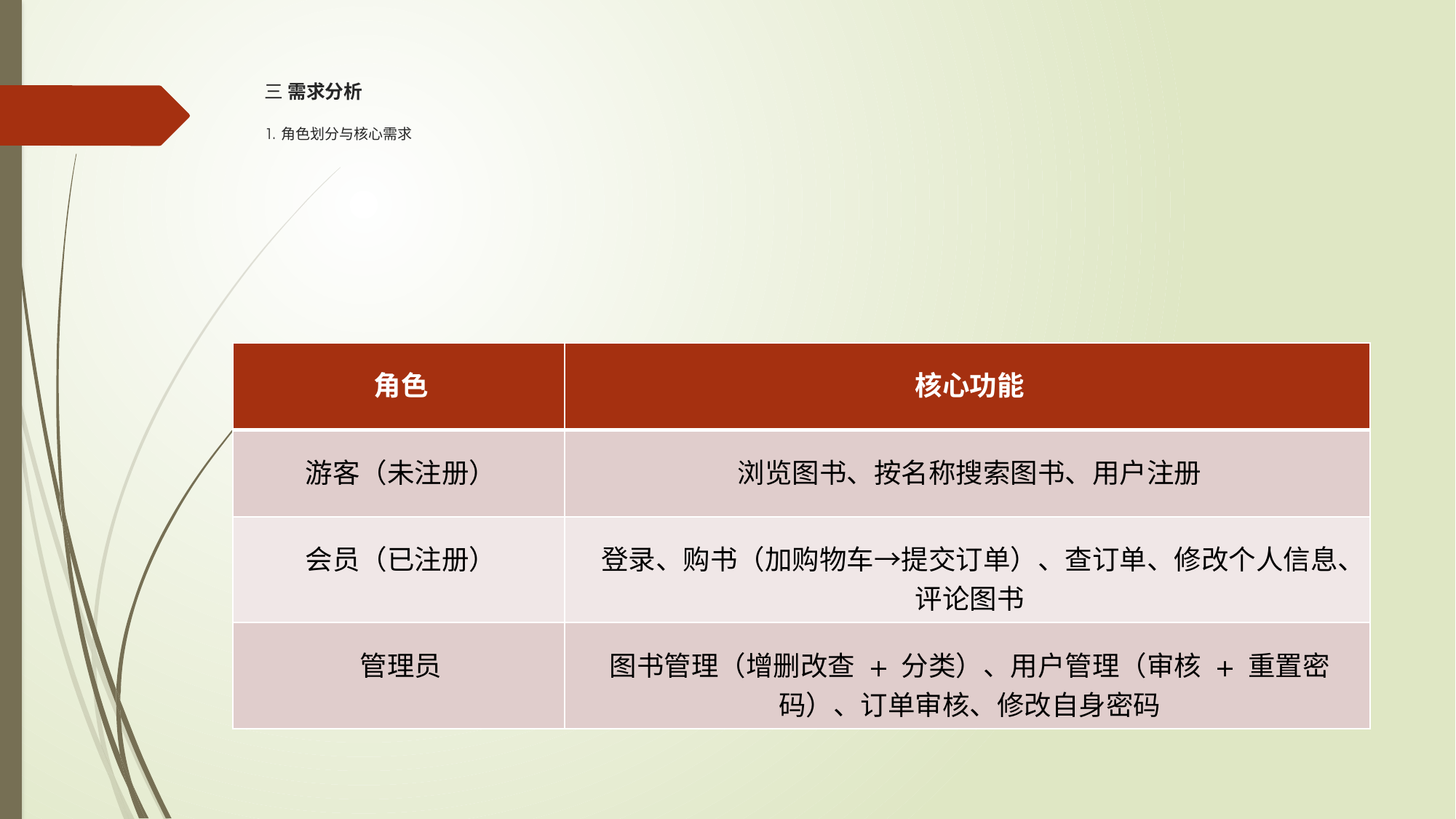

# 三 需求分析 1. 角色划分与核心需求
| 角色 | 核心功能 |
| --- | --- |
| 游客（未注册） | 浏览图书、按名称搜索图书、用户注册 |
| 会员（已注册） | 登录、购书（加购物车→提交订单）、查订单、修改个人信息、评论图书 |
| 管理员 | 图书管理（增删改查 + 分类）、用户管理（审核 + 重置密码）、订单审核、修改自身密码 |